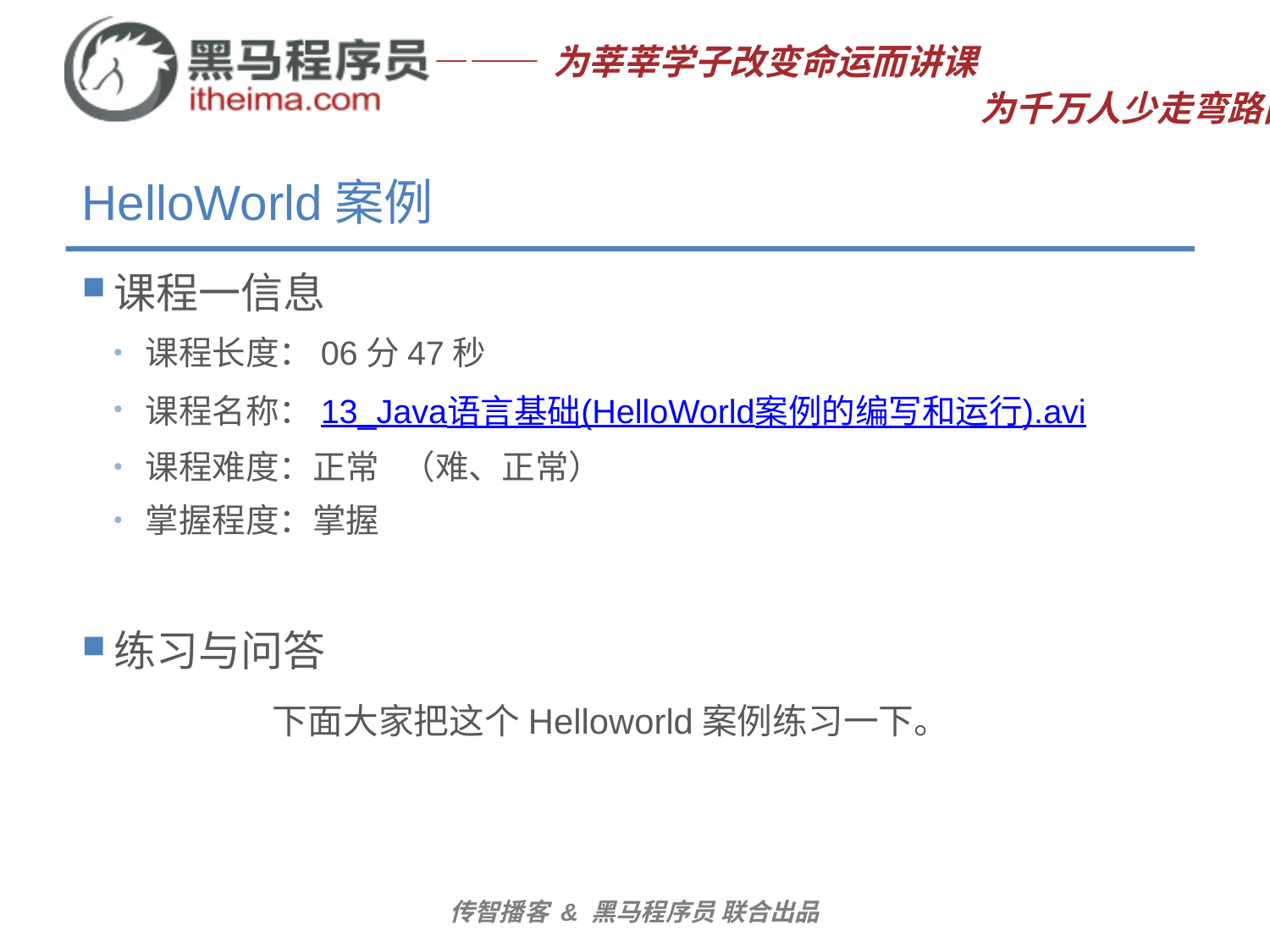

# HelloWorld案例
课程一信息
课程长度：06分47秒
课程名称：13_Java语言基础(HelloWorld案例的编写和运行).avi
课程难度：正常   （难、正常）
掌握程度：掌握

练习与问答
	下面大家把这个Helloworld案例练习一下。